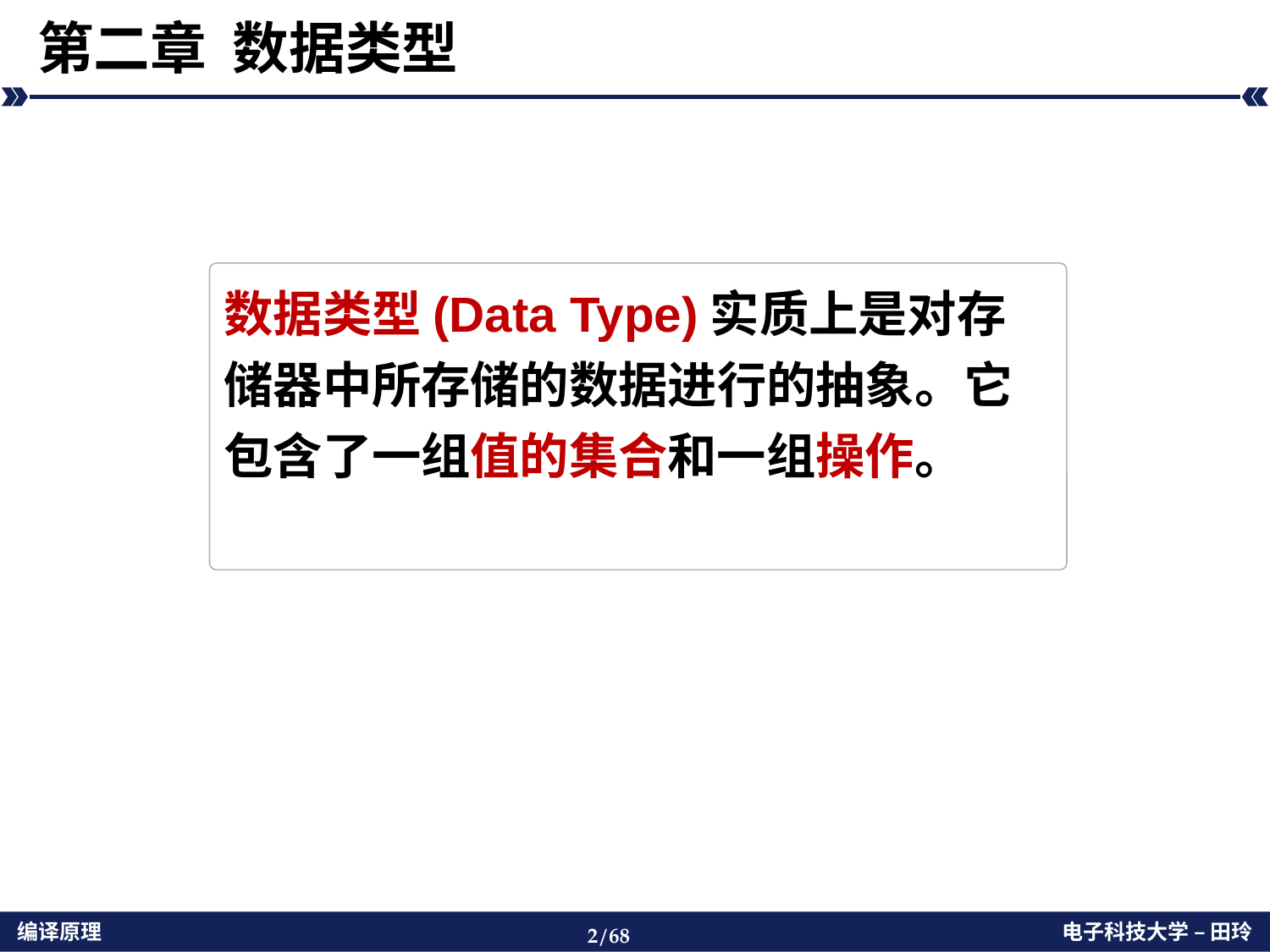

# 第二章  数据类型

数据类型(Data Type)实质上是对存储器中所存储的数据进行的抽象。它包含了一组值的集合和一组操作。